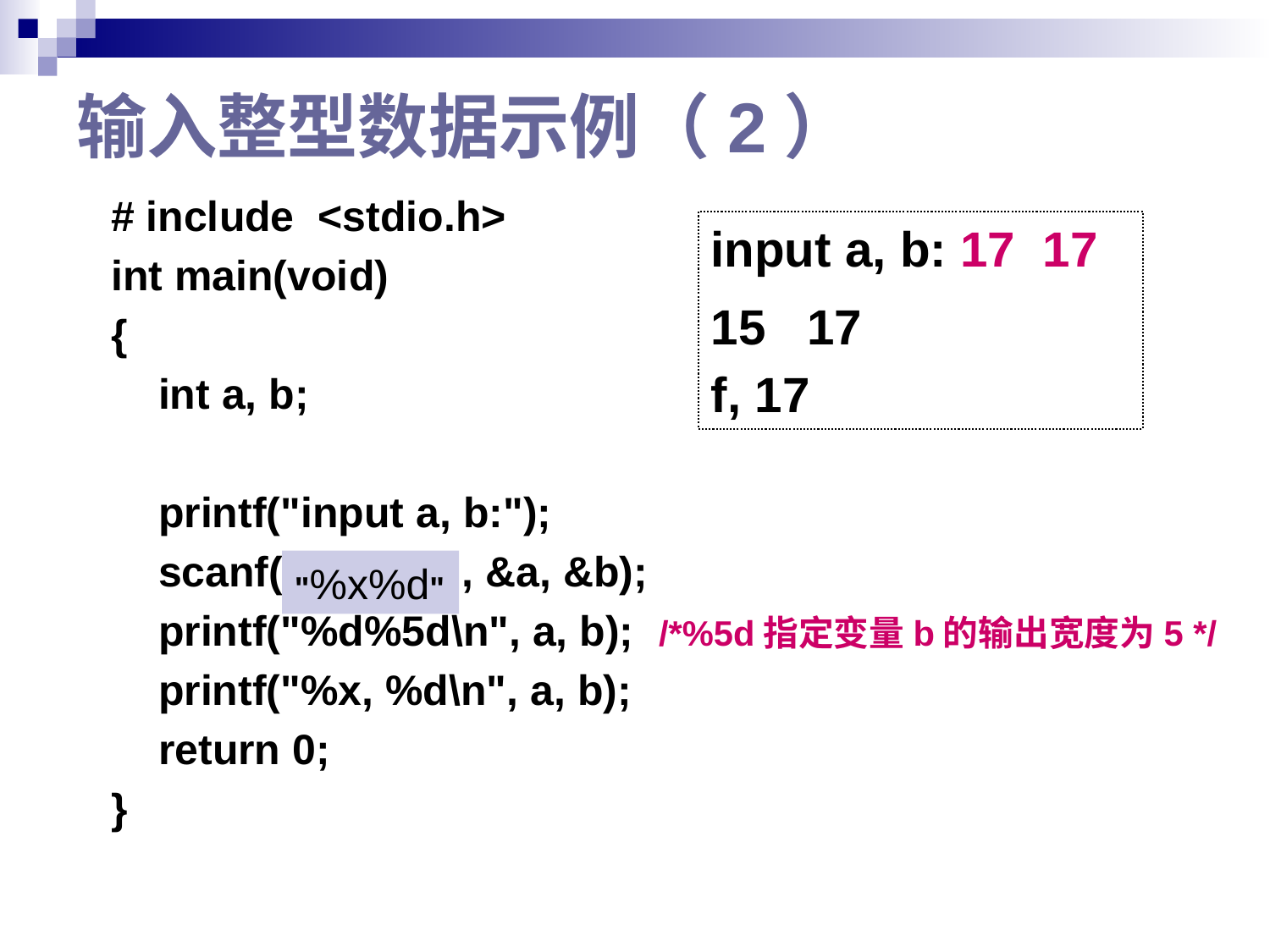

# 输入整型数据示例（2）
# include  <stdio.h>
int main(void)
{
    int a, b;

    printf("input a, b:");
    scanf("%o%d" , &a, &b);
    printf("%d%5d\n", a, b); 	/*%5d指定变量b的输出宽度为5 */
    printf("%x, %d\n", a, b);
    return 0;
}
input a, b: 17  17
15   17
f, 17
"%x%d"